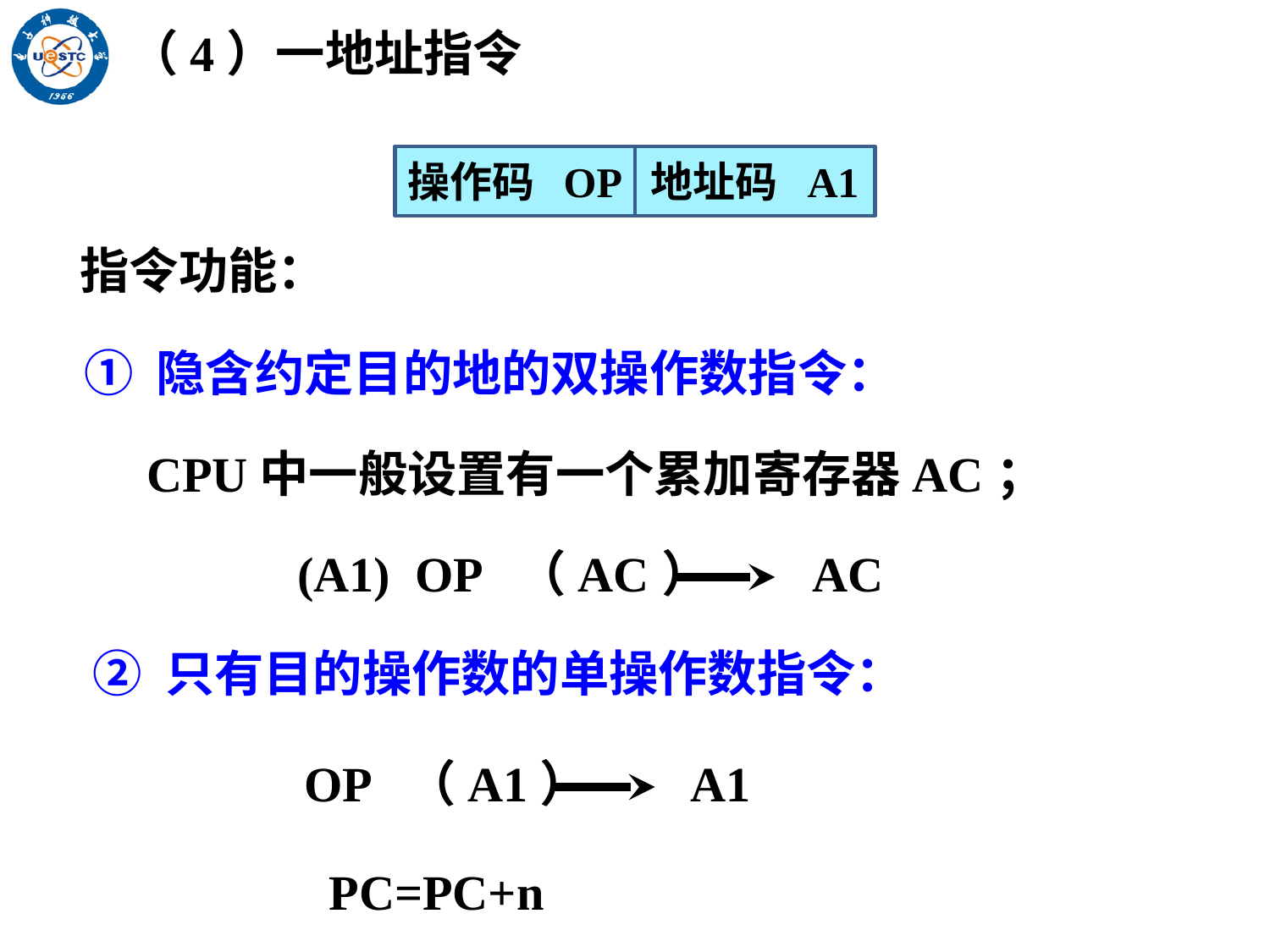

（4）一地址指令
操作码  OP
地址码  A1
指令功能：
① 隐含约定目的地的双操作数指令：
CPU中一般设置有一个累加寄存器AC；
 (A1)  OP  （AC）        AC
② 只有目的操作数的单操作数指令：
  OP  （A1）        A1
PC=PC+n